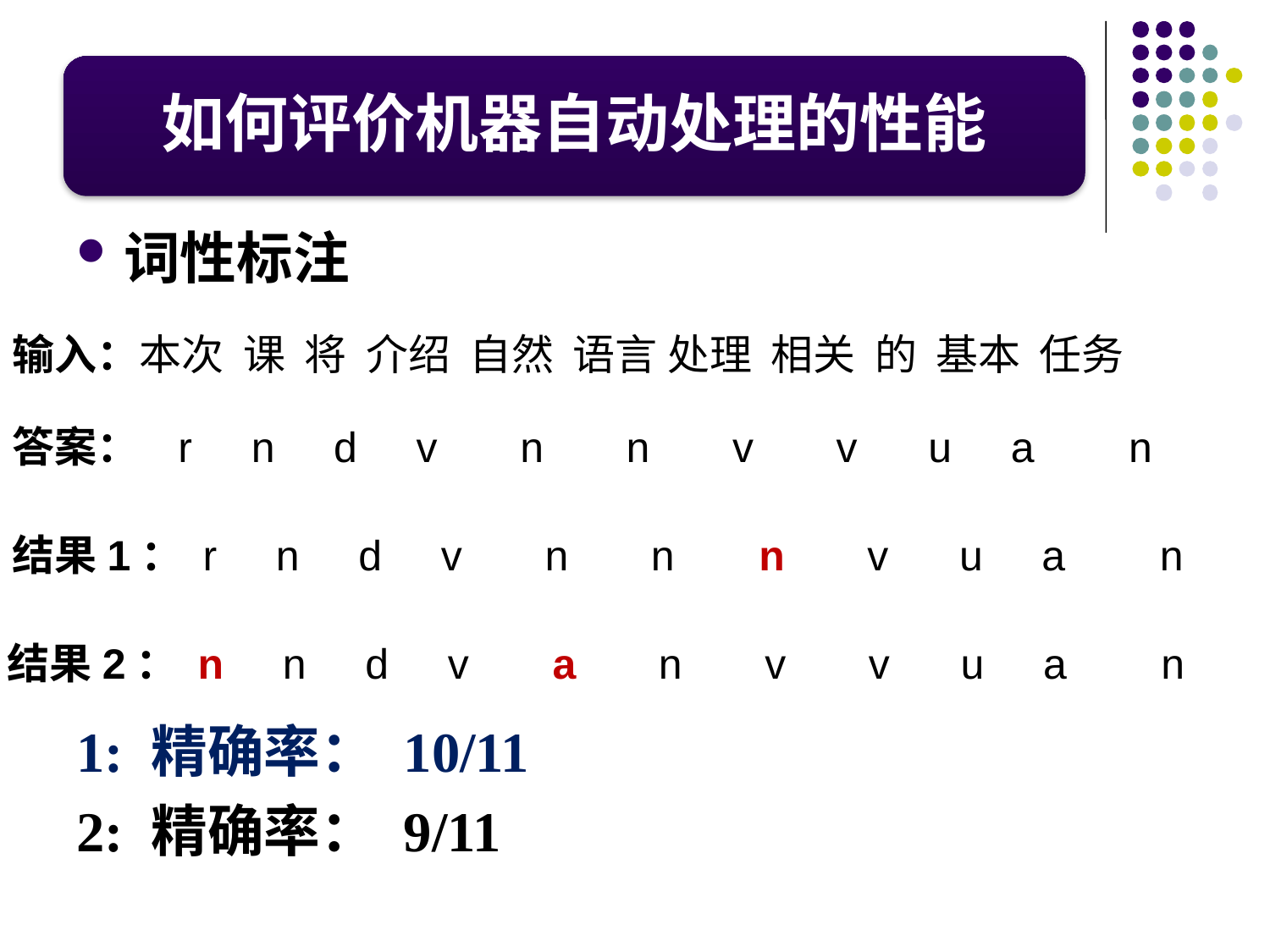

如何评价机器自动处理的性能
词性标注

1: 精确率： 10/11
2: 精确率： 9/11
输入：本次  课  将  介绍  自然  语言 处理  相关  的  基本  任务
答案：   r     n     d     v       n       n       v       v      u     a        n
结果1： r     n     d     v       n       n       n       v      u     a        n
结果2： n     n     d     v       a       n       v       v      u     a        n